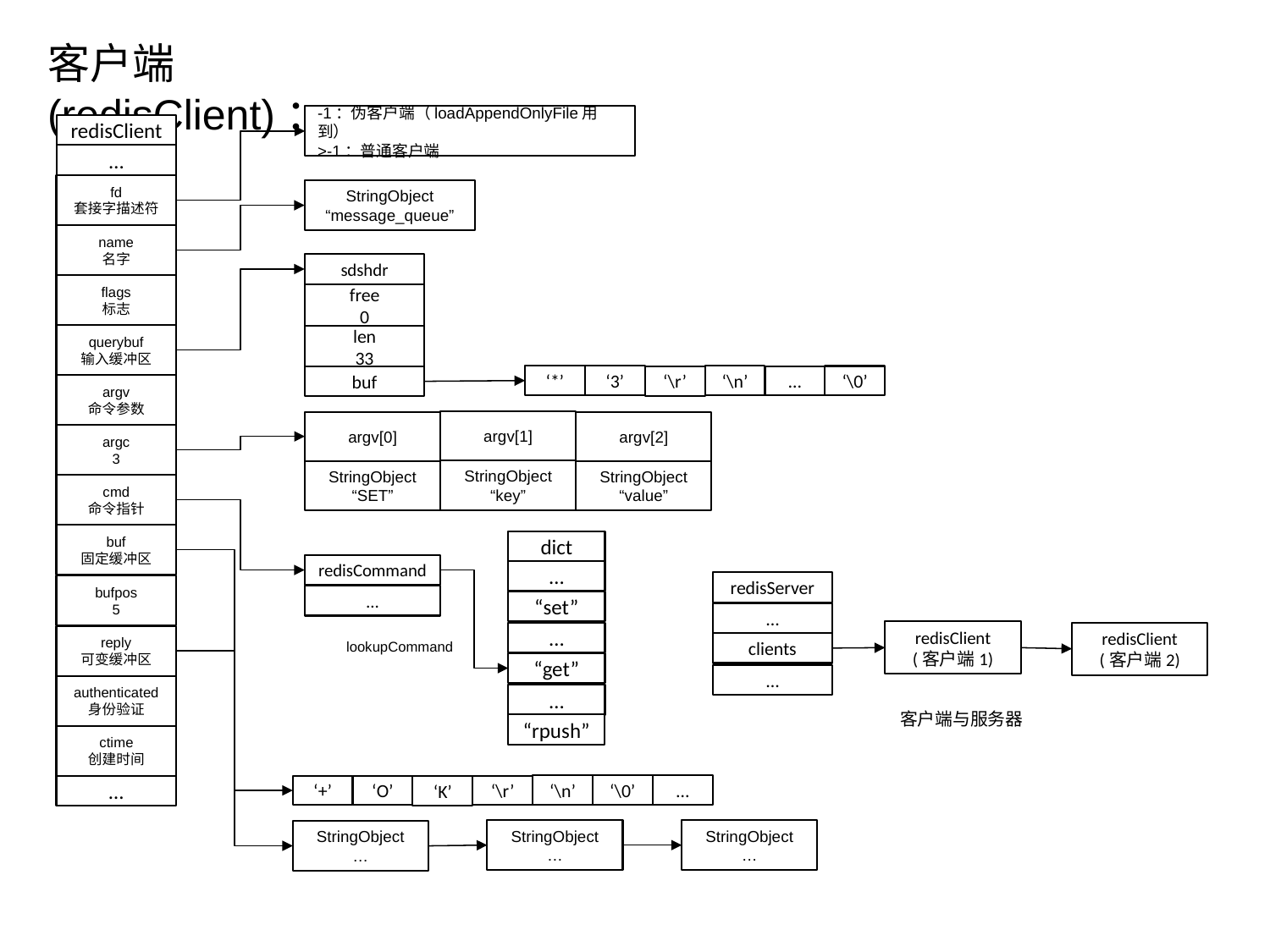

客户端(redisClient)：
-1：伪客户端（loadAppendOnlyFile用到）
>-1：普通客户端
redisClient
…
fd
套接字描述符
StringObject
“message_queue”
name
名字
sdshdr
flags
标志
free
0
querybuf
输入缓冲区
len
33
‘*’
‘3’
‘\n’
‘\0’
‘\r’
…
buf
argv
命令参数
argv[1]
argv[0]
argv[2]
StringObject
“key”
StringObject
“SET”
StringObject
“value”
argc
3
cmd
命令指针
buf
固定缓冲区
dict
redisCommand
…
…
bufpos
5
“set”
…
reply
可变缓冲区
“get”
authenticated
身份验证
…
“rpush”
ctime
创建时间
‘\0’
‘\n’
‘+’
‘O’
‘K’
‘\r’
…
…
StringObject
…
StringObject
…
StringObject
…
redisServer
…
redisClient
(客户端1)
redisClient
(客户端2)
lookupCommand
clients
…
客户端与服务器